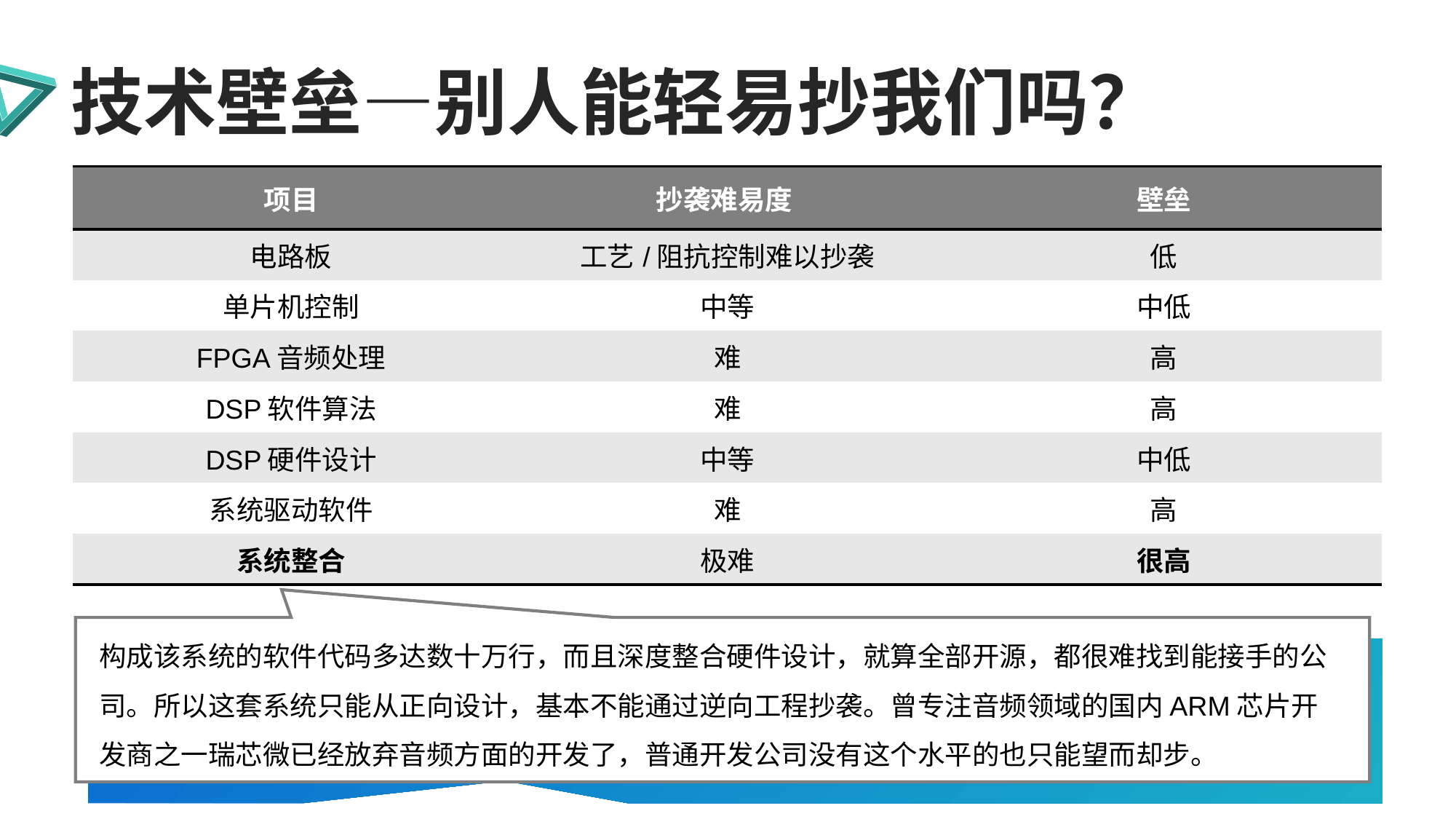

技术壁垒—别人能轻易抄我们吗？

| 项目 | 抄袭难易度 | 壁垒 |
| --- | --- | --- |
| 电路板 | 工艺/阻抗控制难以抄袭 | 低 |
| 单片机控制 | 中等 | 中低 |
| FPGA音频处理 | 难 | 高 |
| DSP软件算法 | 难 | 高 |
| DSP硬件设计 | 中等 | 中低 |
| 系统驱动软件 | 难 | 高 |
| 系统整合 | 极难 | 很高 |

构成该系统的软件代码多达数十万行，而且深度整合硬件设计，就算全部开源，都很难找到能接手的公司。所以这套系统只能从正向设计，基本不能通过逆向工程抄袭。曾专注音频领域的国内ARM芯片开发商之一瑞芯微已经放弃音频方面的开发了，普通开发公司没有这个水平的也只能望而却步。